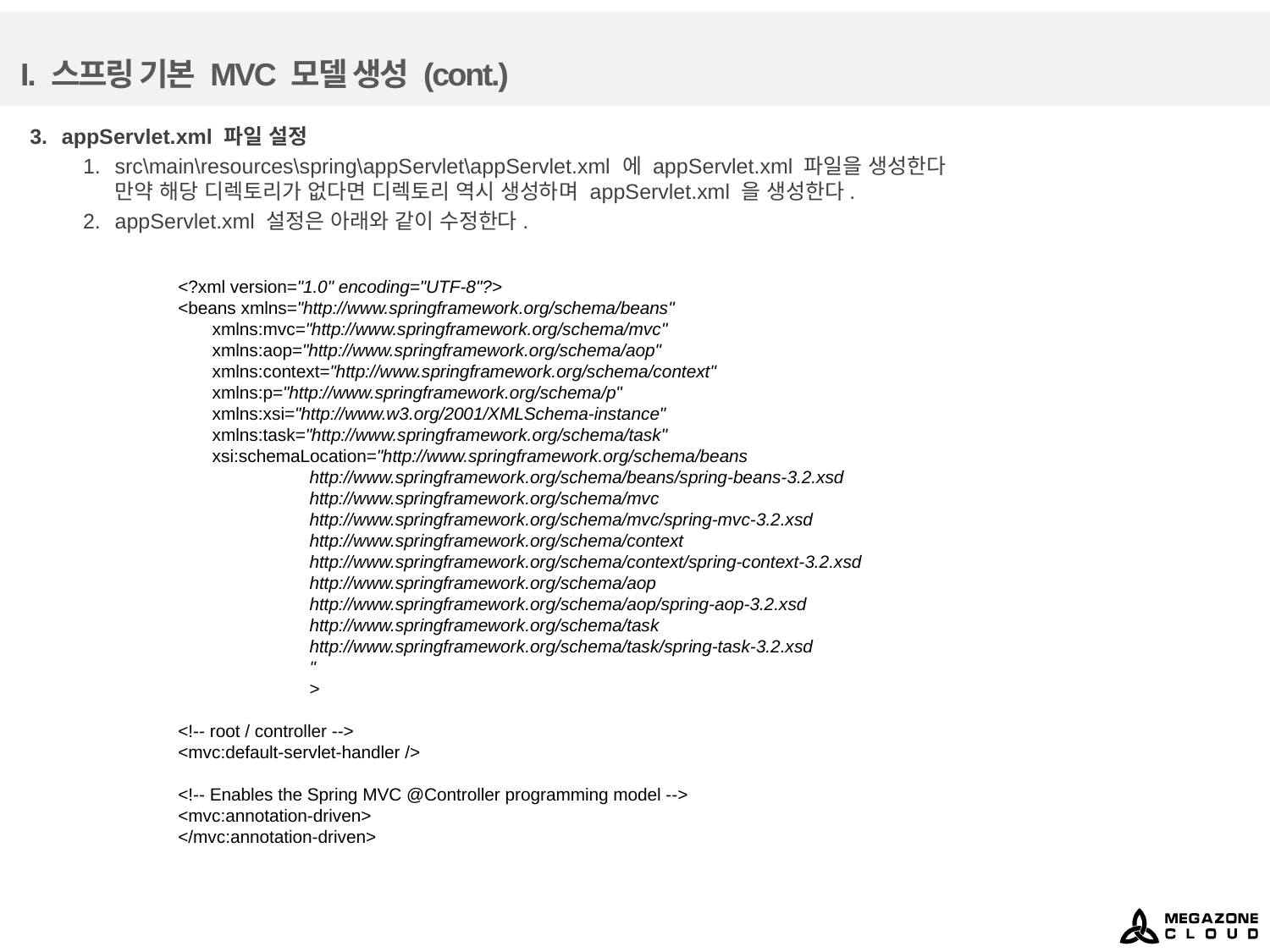

# I. 스프링 기본 MVC 모델 생성 (cont.)
appServlet.xml 파일 설정
src\main\resources\spring\appServlet\appServlet.xml 에 appServlet.xml 파일을 생성한다
만약 해당 디렉토리가 없다면 디렉토리 역시 생성하며 appServlet.xml 을 생성한다.
appServlet.xml 설정은 아래와 같이 수정한다.
<?xml version="1.0" encoding="UTF-8"?>
<beans xmlns="http://www.springframework.org/schema/beans"
       xmlns:mvc="http://www.springframework.org/schema/mvc"
       xmlns:aop="http://www.springframework.org/schema/aop"
       xmlns:context="http://www.springframework.org/schema/context"
       xmlns:p="http://www.springframework.org/schema/p"
       xmlns:xsi="http://www.w3.org/2001/XMLSchema-instance"
       xmlns:task="http://www.springframework.org/schema/task"
       xsi:schemaLocation="http://www.springframework.org/schema/beans
                           http://www.springframework.org/schema/beans/spring-beans-3.2.xsd
                           http://www.springframework.org/schema/mvc
                           http://www.springframework.org/schema/mvc/spring-mvc-3.2.xsd
                           http://www.springframework.org/schema/context
                           http://www.springframework.org/schema/context/spring-context-3.2.xsd
                           http://www.springframework.org/schema/aop
                           http://www.springframework.org/schema/aop/spring-aop-3.2.xsd
                           http://www.springframework.org/schema/task
                           http://www.springframework.org/schema/task/spring-task-3.2.xsd
                           "
                           >

<!-- root / controller -->
<mvc:default-servlet-handler />

<!-- Enables the Spring MVC @Controller programming model -->
<mvc:annotation-driven>
</mvc:annotation-driven>